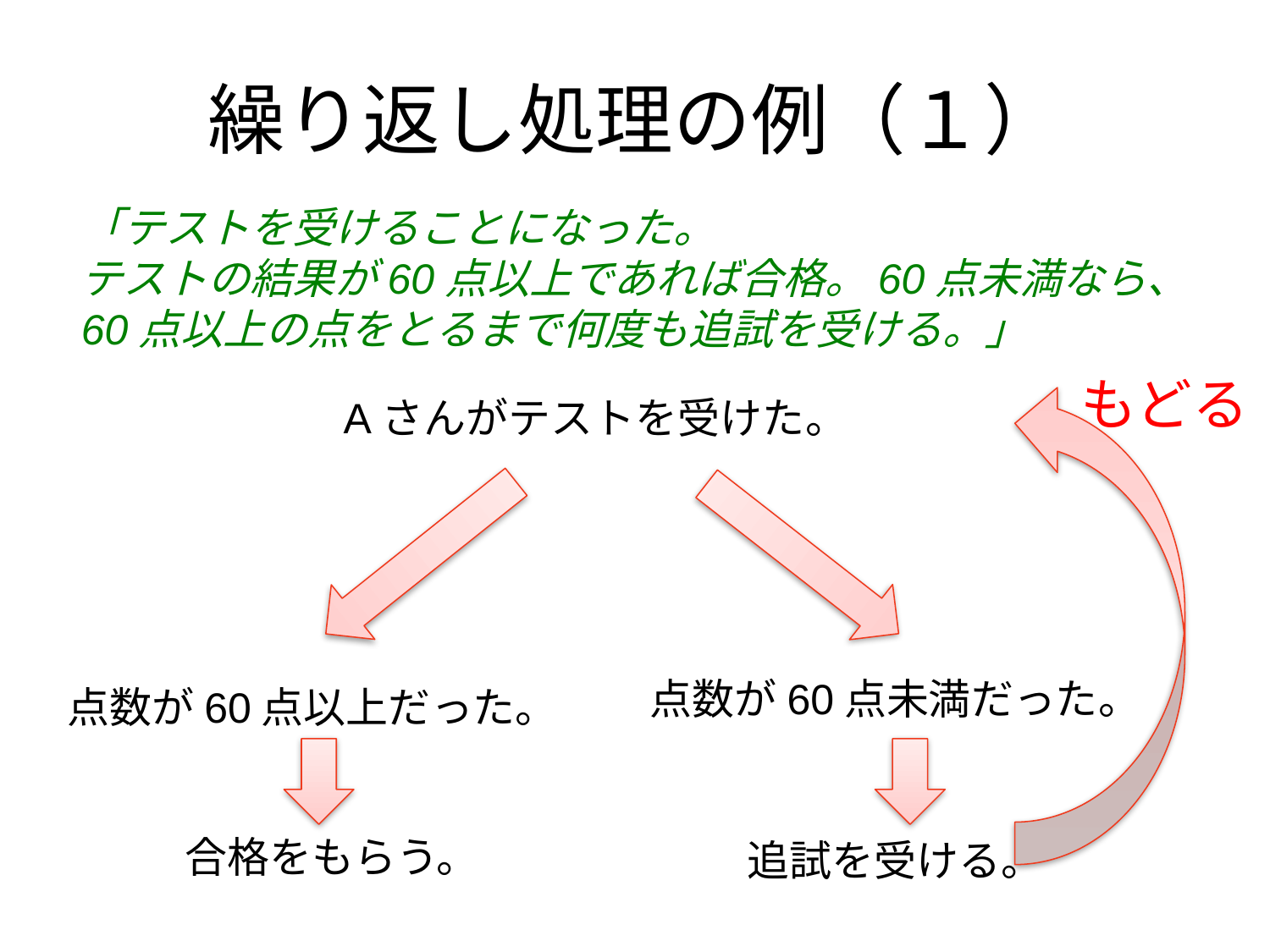

# 繰り返し処理の例（１）
「テストを受けることになった。
テストの結果が60点以上であれば合格。60点未満なら、
60点以上の点をとるまで何度も追試を受ける。」
もどる

Aさんがテストを受けた。

点数が60点未満だった。
点数が60点以上だった。

合格をもらう。
追試を受ける。